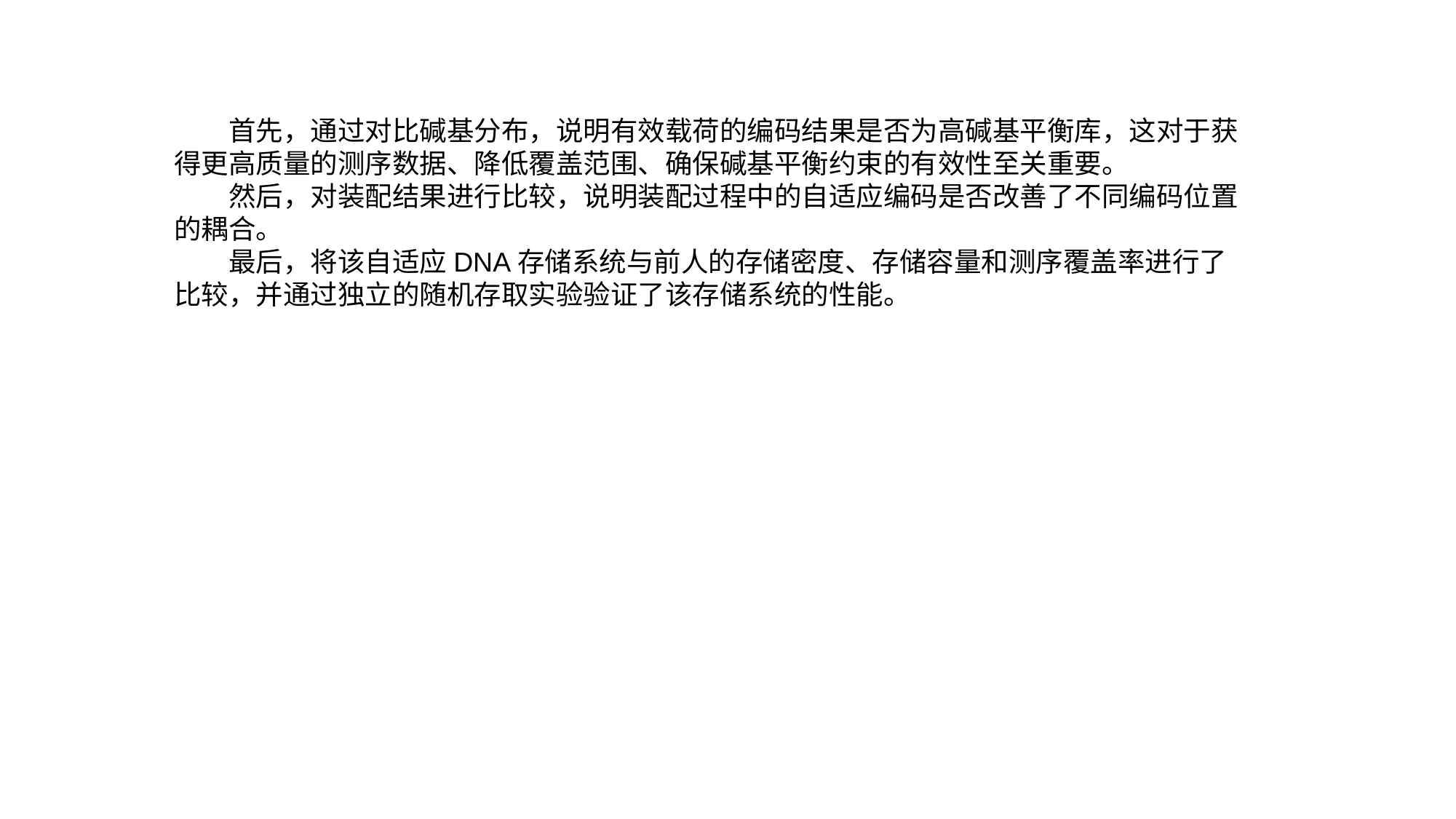

首先，通过对比碱基分布，说明有效载荷的编码结果是否为高碱基平衡库，这对于获得更高质量的测序数据、降低覆盖范围、确保碱基平衡约束的有效性至关重要。
然后，对装配结果进行比较，说明装配过程中的自适应编码是否改善了不同编码位置的耦合。
最后，将该自适应DNA存储系统与前人的存储密度、存储容量和测序覆盖率进行了比较，并通过独立的随机存取实验验证了该存储系统的性能。